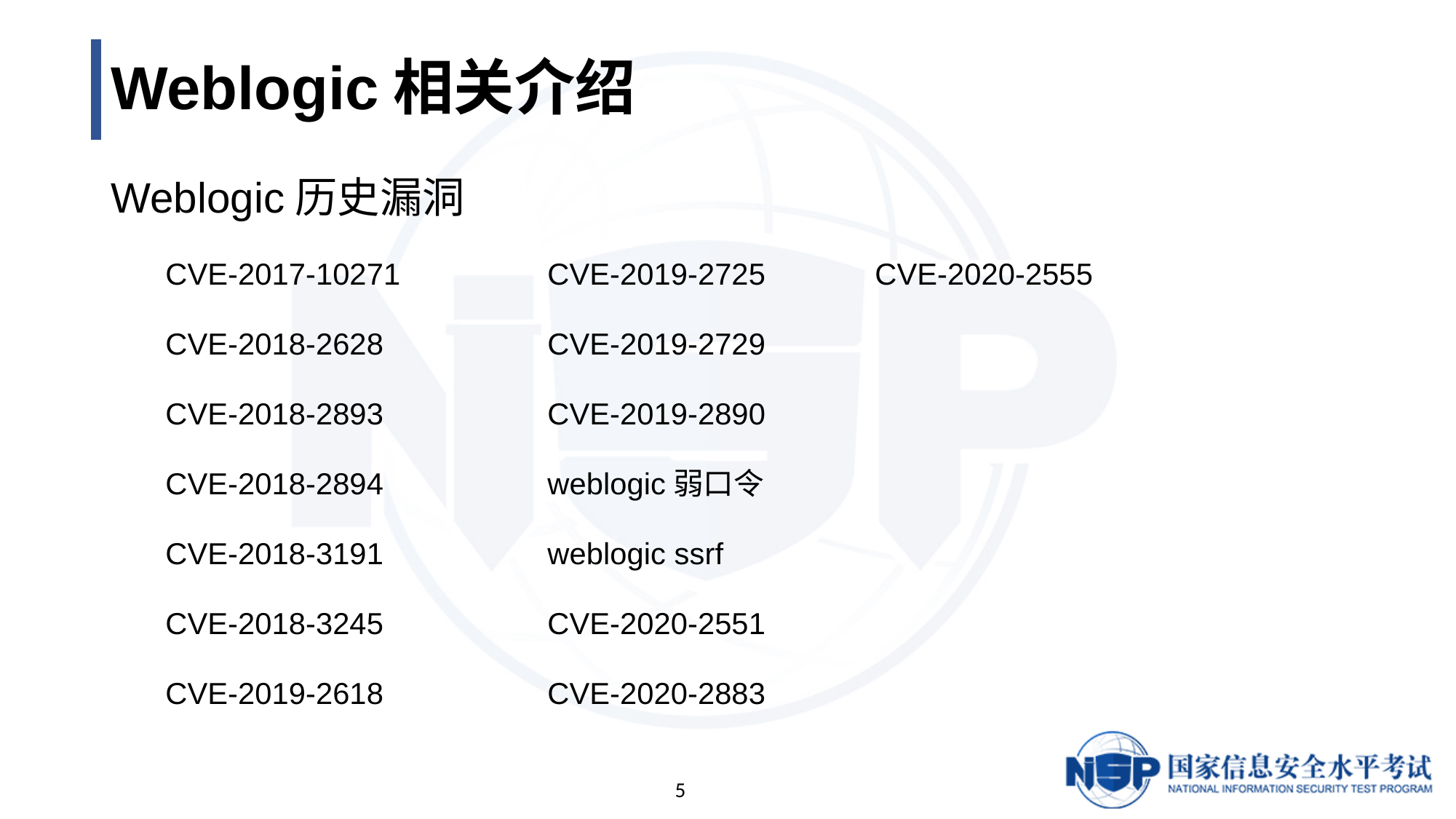

# Weblogic相关介绍
Weblogic历史漏洞
CVE-2017-10271		CVE-2019-2725		CVE-2020-2555
CVE-2018-2628		CVE-2019-2729
CVE-2018-2893		CVE-2019-2890
CVE-2018-2894		weblogic弱口令
CVE-2018-3191		weblogic ssrf
CVE-2018-3245		CVE-2020-2551
CVE-2019-2618		CVE-2020-2883